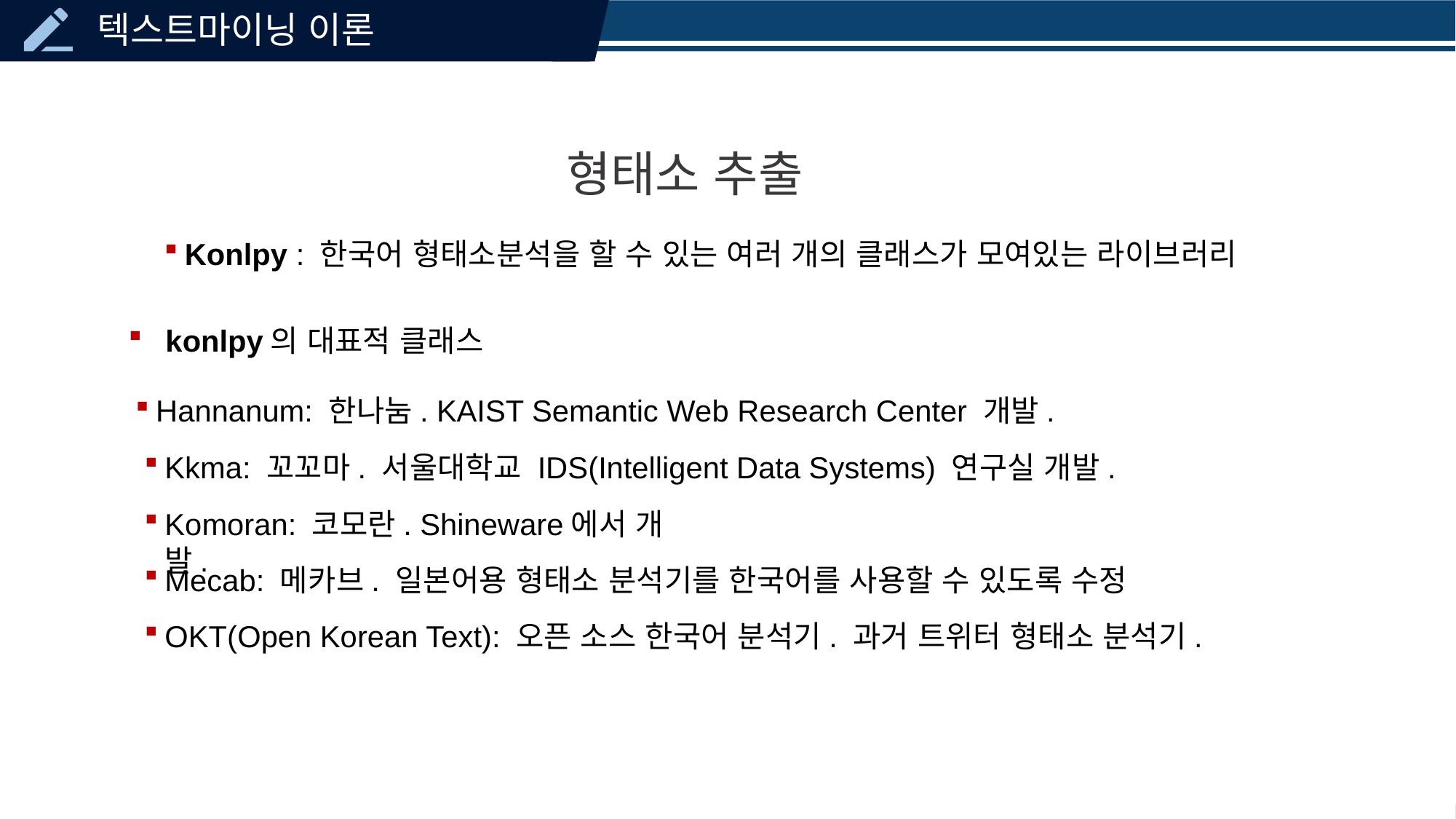

형태소 추출
Konlpy : 한국어 형태소분석을 할 수 있는 여러 개의 클래스가 모여있는 라이브러리
  konlpy의 대표적 클래스
Hannanum: 한나눔. KAIST Semantic Web Research Center 개발.
Kkma: 꼬꼬마. 서울대학교 IDS(Intelligent Data Systems) 연구실 개발.
Komoran: 코모란. Shineware에서 개발.
Mecab: 메카브. 일본어용 형태소 분석기를 한국어를 사용할 수 있도록 수정
OKT(Open Korean Text): 오픈 소스 한국어 분석기. 과거 트위터 형태소 분석기.